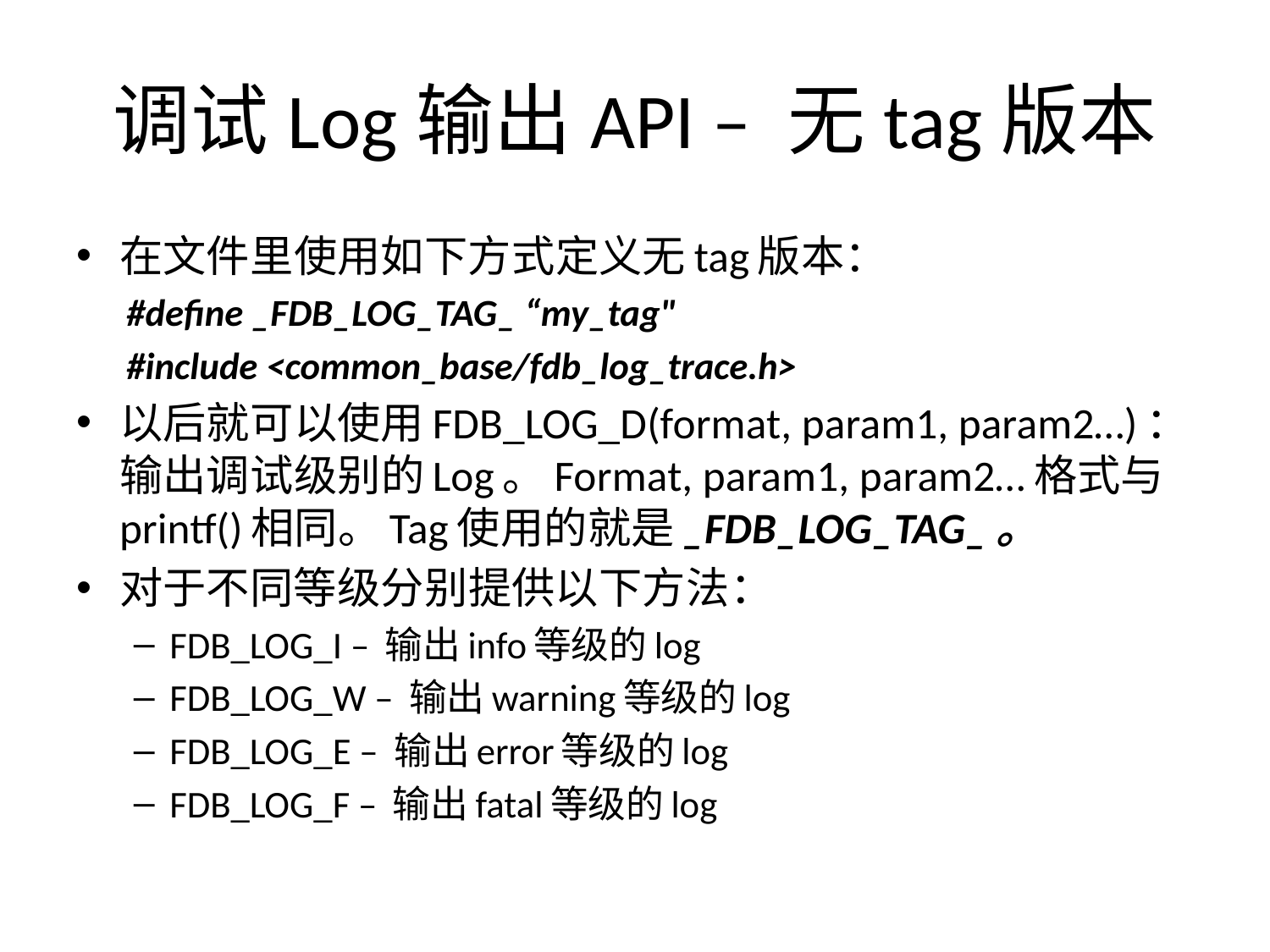

# 调试Log输出API – 无tag版本
在文件里使用如下方式定义无tag版本：
#define _FDB_LOG_TAG_ “my_tag"
#include <common_base/fdb_log_trace.h>
以后就可以使用FDB_LOG_D(format, param1, param2…)：输出调试级别的Log。Format, param1, param2…格式与printf()相同。Tag使用的就是_FDB_LOG_TAG_。
对于不同等级分别提供以下方法：
FDB_LOG_I – 输出info等级的log
FDB_LOG_W – 输出warning等级的log
FDB_LOG_E – 输出error等级的log
FDB_LOG_F – 输出fatal等级的log